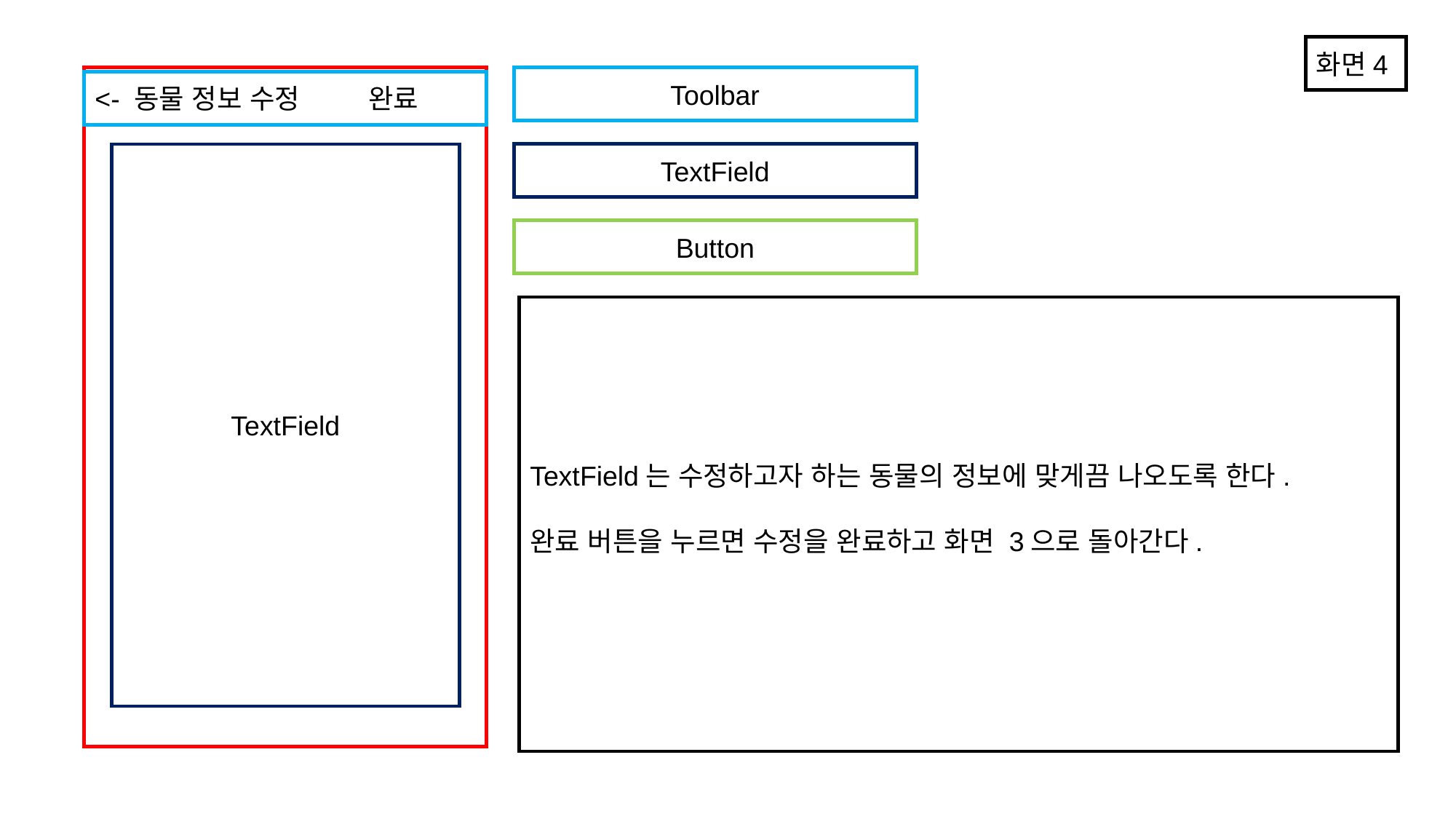

화면4

Toolbar
<- 동물 정보 수정         완료
TextField
TextField
Button
TextField는 수정하고자 하는 동물의 정보에 맞게끔 나오도록 한다.

완료 버튼을 누르면 수정을 완료하고 화면 3으로 돌아간다.